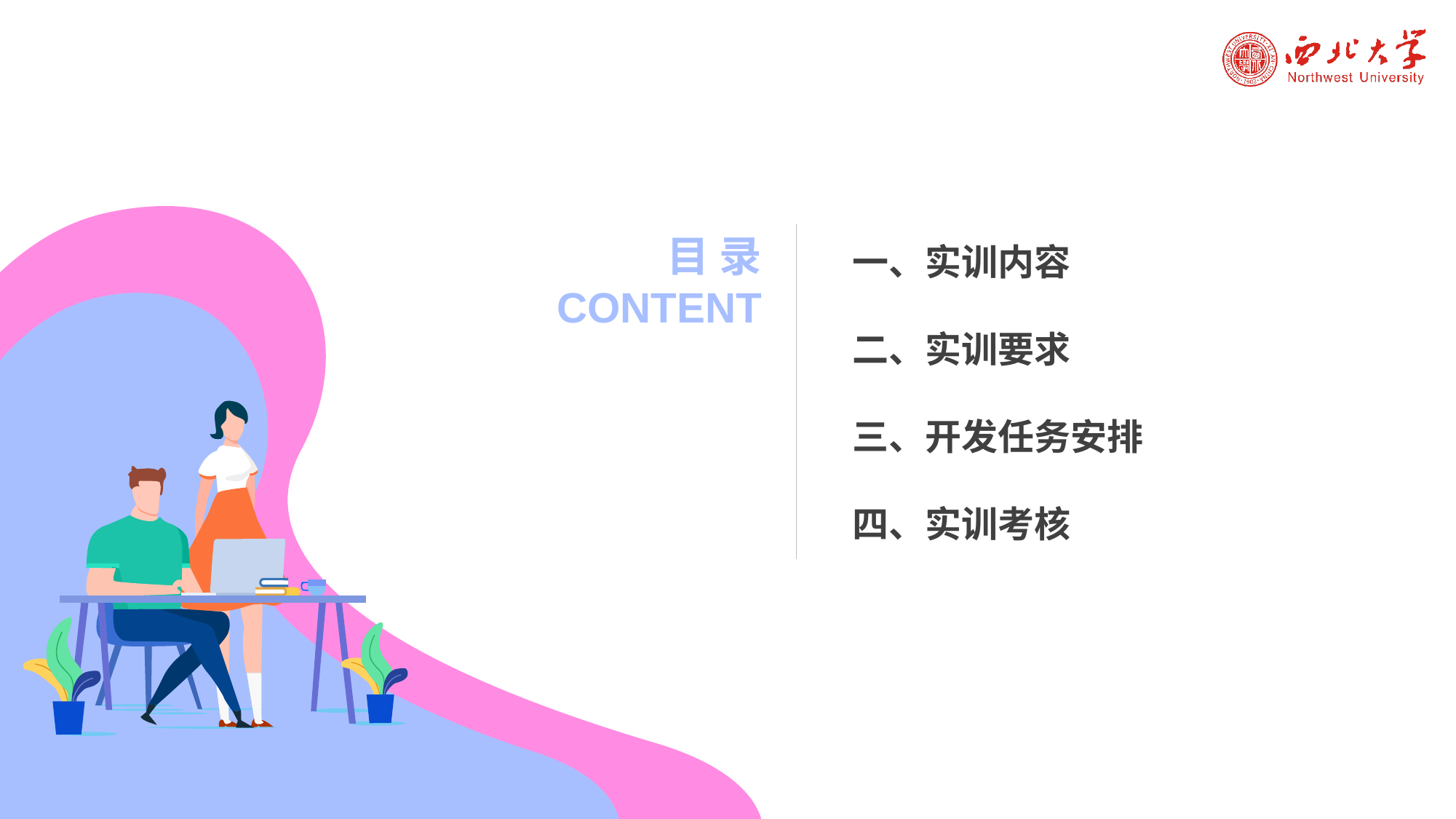

一、实训内容
二、实训要求
三、开发任务安排
四、实训考核
目 录
CONTENT